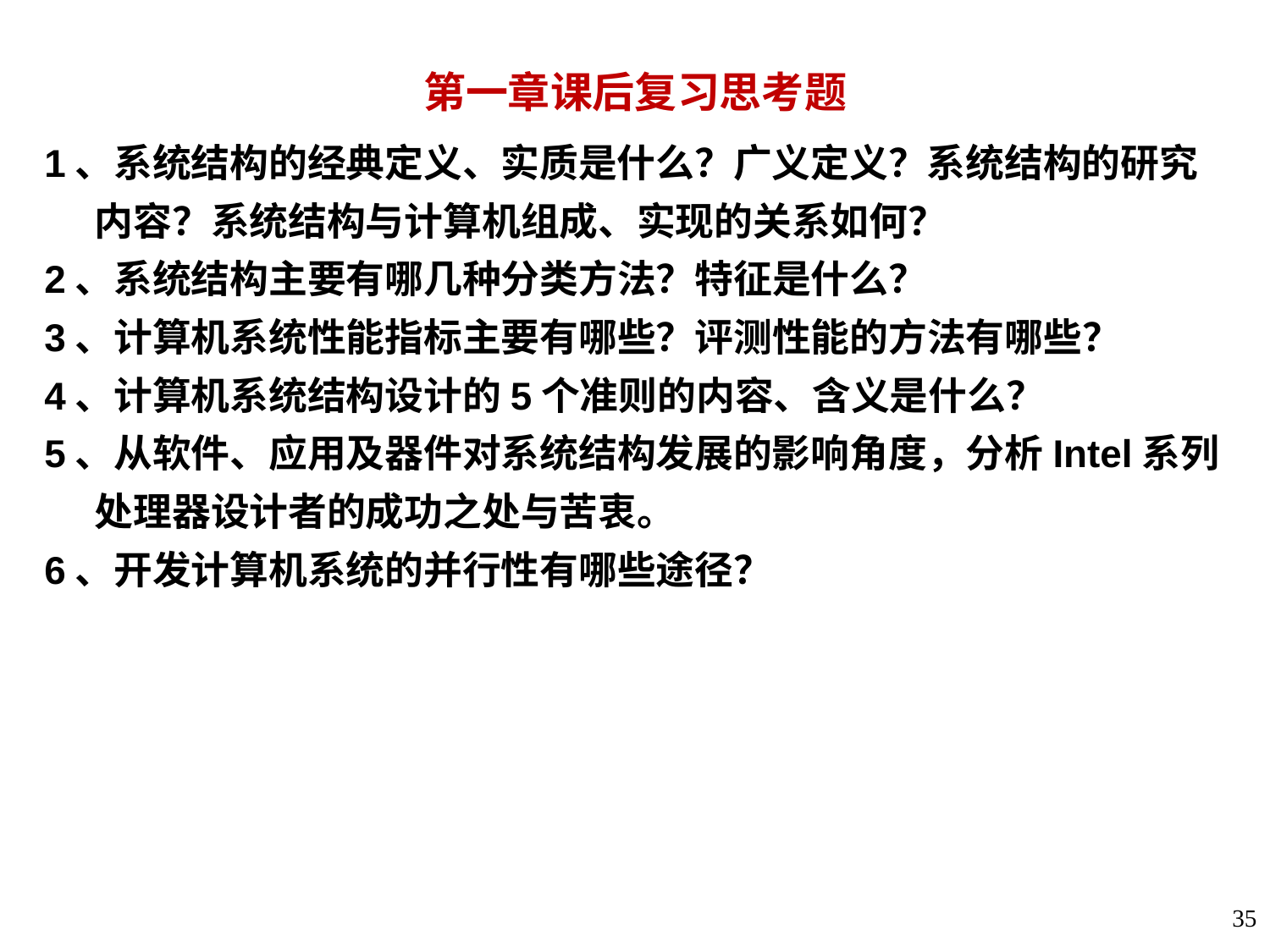

第一章课后复习思考题
1、系统结构的经典定义、实质是什么？广义定义？系统结构的研究内容？系统结构与计算机组成、实现的关系如何？
2、系统结构主要有哪几种分类方法？特征是什么？
3、计算机系统性能指标主要有哪些？评测性能的方法有哪些？
4、计算机系统结构设计的5个准则的内容、含义是什么？
5、从软件、应用及器件对系统结构发展的影响角度，分析Intel系列处理器设计者的成功之处与苦衷。
6、开发计算机系统的并行性有哪些途径？

35